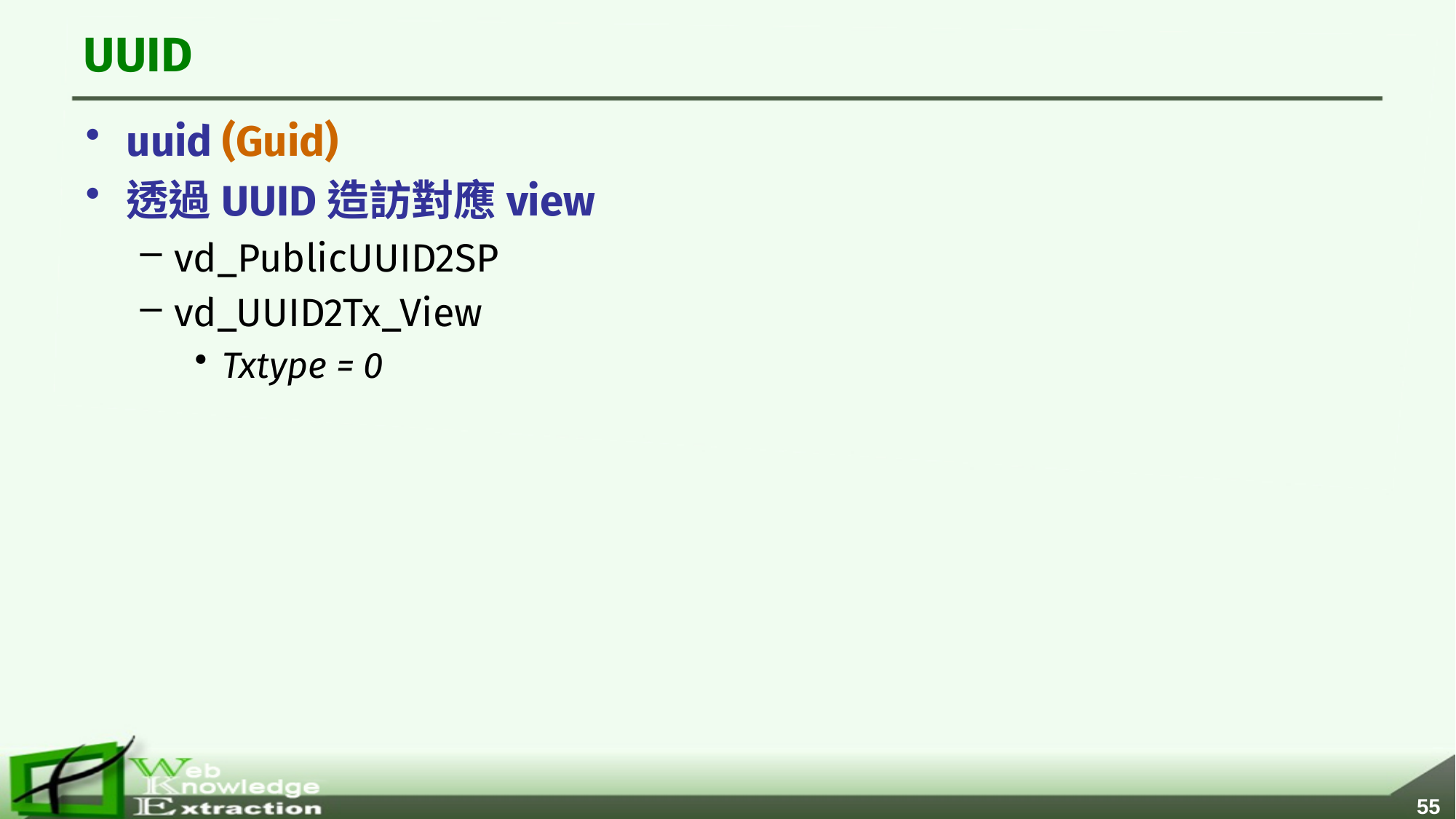

# UUID
uuid (Guid)
透過UUID造訪對應view
vd_PublicUUID2SP
vd_UUID2Tx_View
Txtype = 0
55